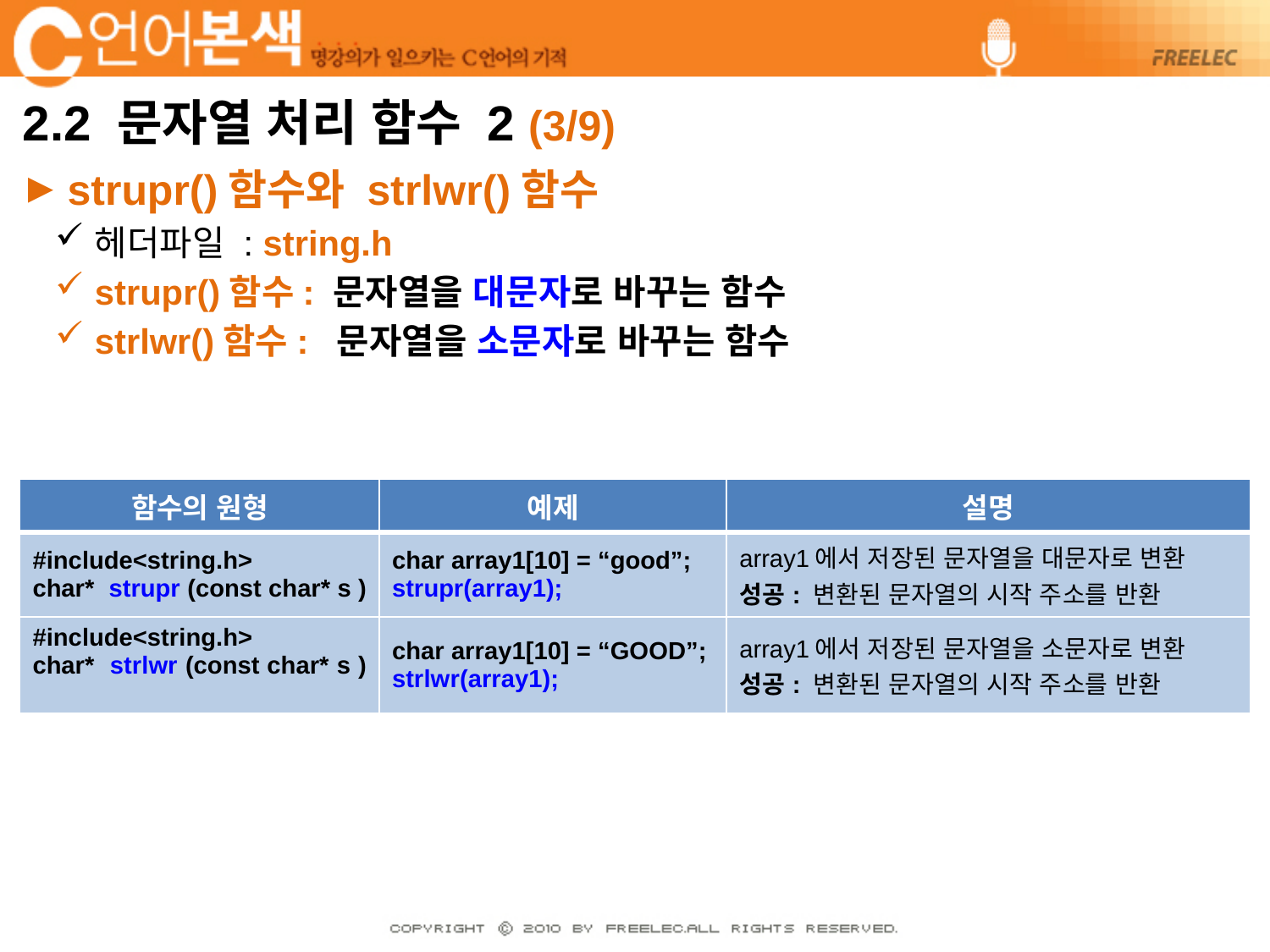

# 2.2 문자열 처리 함수 2 (3/9)
strupr()함수와 strlwr()함수
헤더파일 : string.h
strupr()함수: 문자열을 대문자로 바꾸는 함수
strlwr()함수:  문자열을 소문자로 바꾸는 함수

| 함수의 원형 | 예제 | 설명 |
| --- | --- | --- |
| #include<string.h> char\* strupr (const char\* s ) | char array1[10] = “good”; strupr(array1); | array1에서 저장된 문자열을 대문자로 변환 성공: 변환된 문자열의 시작 주소를 반환 |
| #include<string.h> char\* strlwr (const char\* s ) | char array1[10] = “GOOD”; strlwr(array1); | array1에서 저장된 문자열을 소문자로 변환 성공: 변환된 문자열의 시작 주소를 반환 |